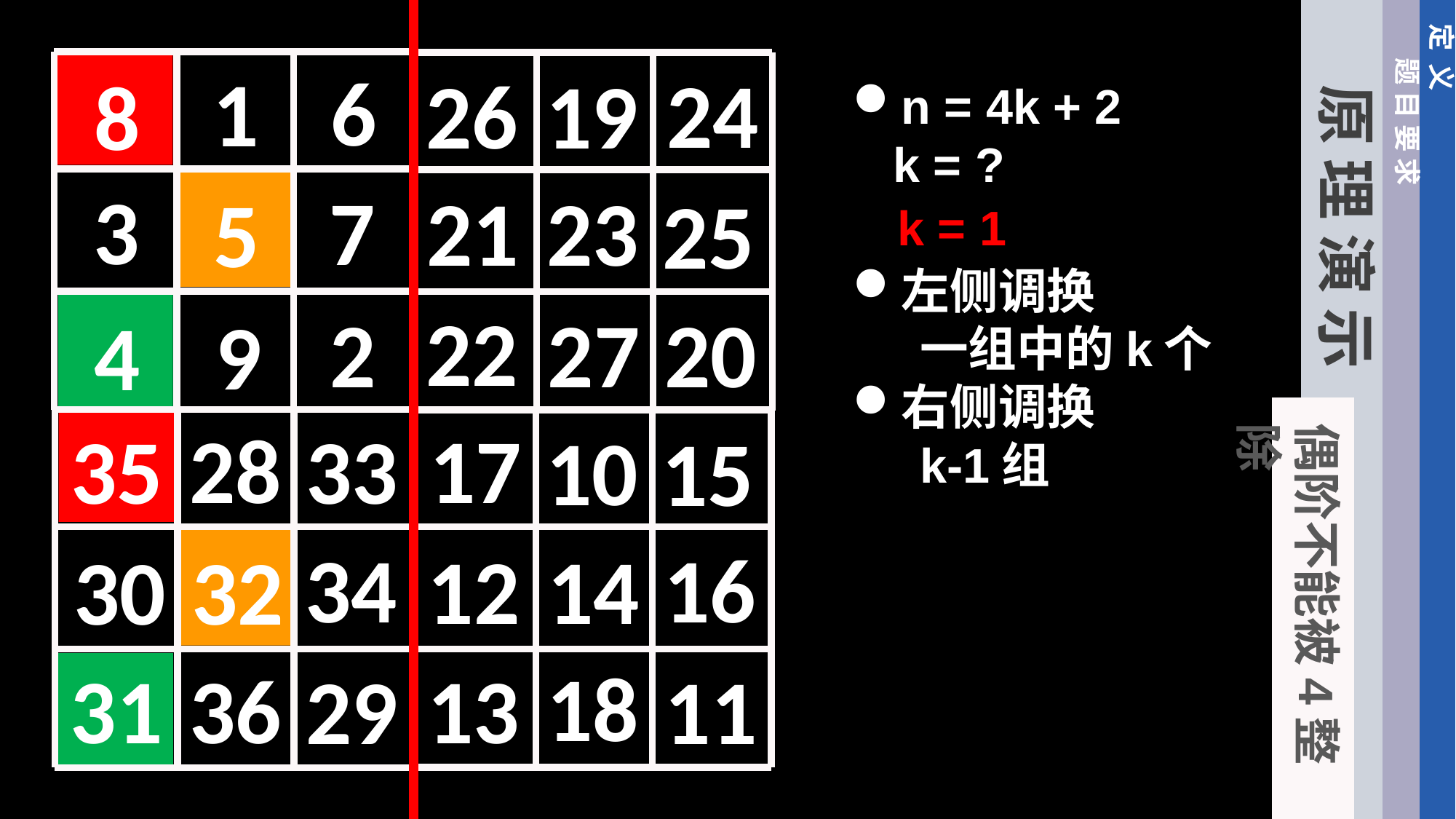

定  义
题 目 要 求
6
1
24
19
26
8

n = 4k + 2
   k = ?
原 理 演 示
3
7
23
21
5

25
k = 1
左侧调换
     一组中的k个
右侧调换
     k-1组
22
2
27
20
9

4

偶阶不能被4整除
17
28
35
33
10
15

16
34
12
14
32
30

18
36
31
13
11
29